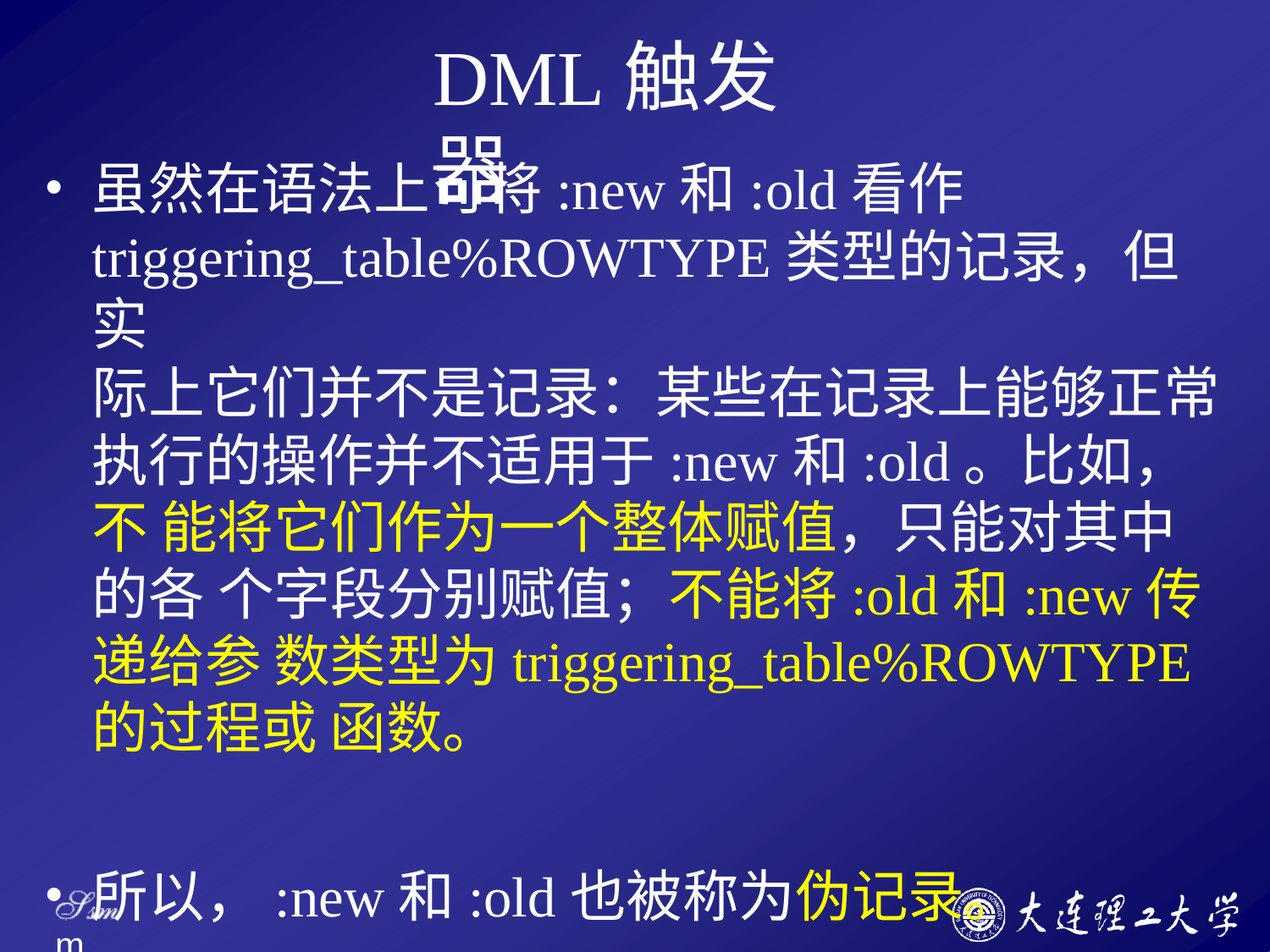

# DML触发器
虽然在语法上可将:new和:old看作
triggering_table%ROWTYPE类型的记录，但实
际上它们并不是记录：某些在记录上能够正常 执行的操作并不适用于:new和:old。比如，不 能将它们作为一个整体赋值，只能对其中的各 个字段分别赋值；不能将:old和:new传递给参 数类型为triggering_table%ROWTYPE的过程或 函数。

所以，:new和:old也被称为伪记录。

Ssm